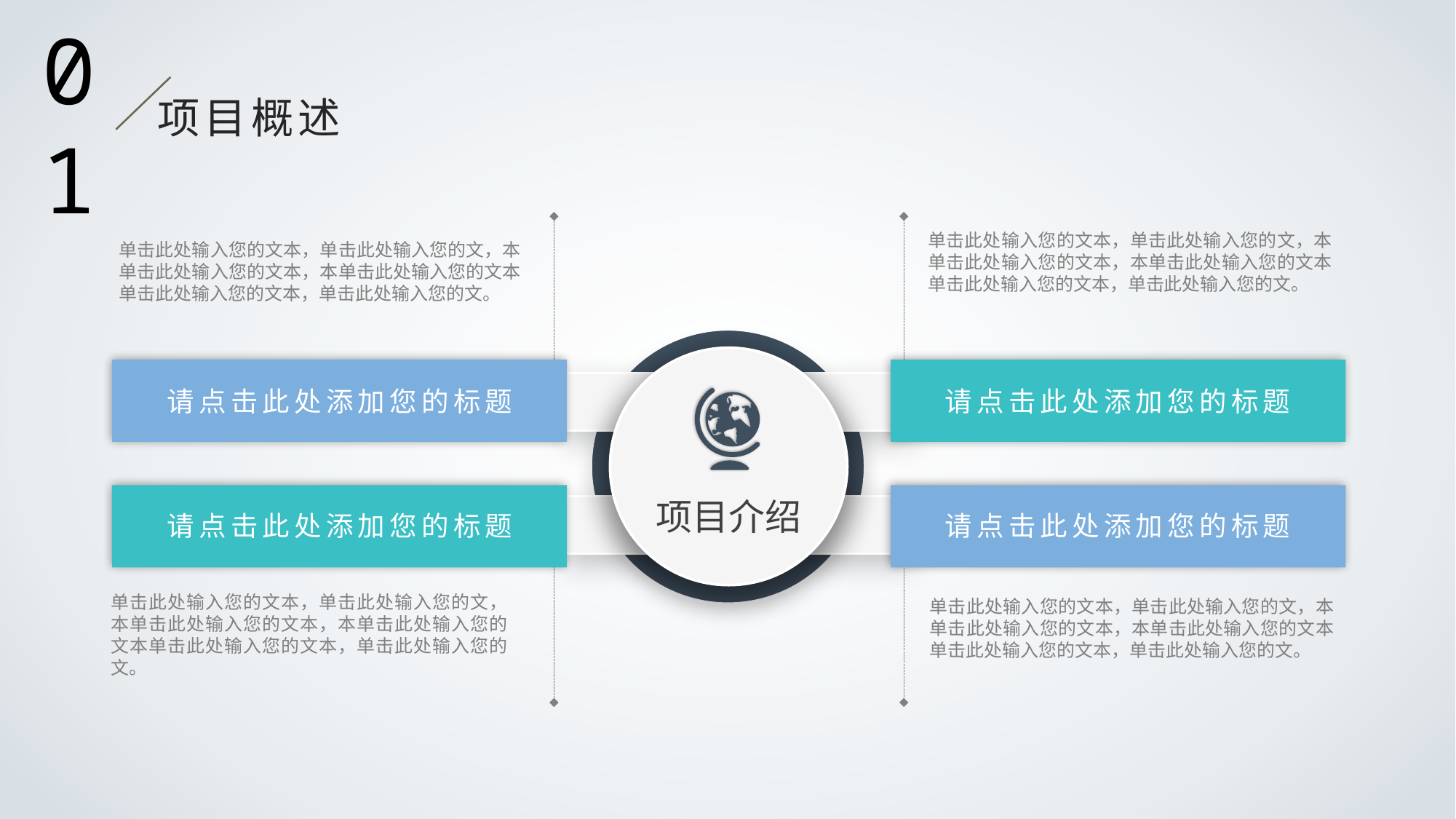

01
项目概述
单击此处输入您的文本，单击此处输入您的文，本单击此处输入您的文本，本单击此处输入您的文本单击此处输入您的文本，单击此处输入您的文。
单击此处输入您的文本，单击此处输入您的文，本单击此处输入您的文本，本单击此处输入您的文本单击此处输入您的文本，单击此处输入您的文。

请点击此处添加您的标题
请点击此处添加您的标题

请点击此处添加您的标题

请点击此处添加您的标题

项目介绍

单击此处输入您的文本，单击此处输入您的文，本单击此处输入您的文本，本单击此处输入您的文本单击此处输入您的文本，单击此处输入您的文。
单击此处输入您的文本，单击此处输入您的文，本单击此处输入您的文本，本单击此处输入您的文本单击此处输入您的文本，单击此处输入您的文。